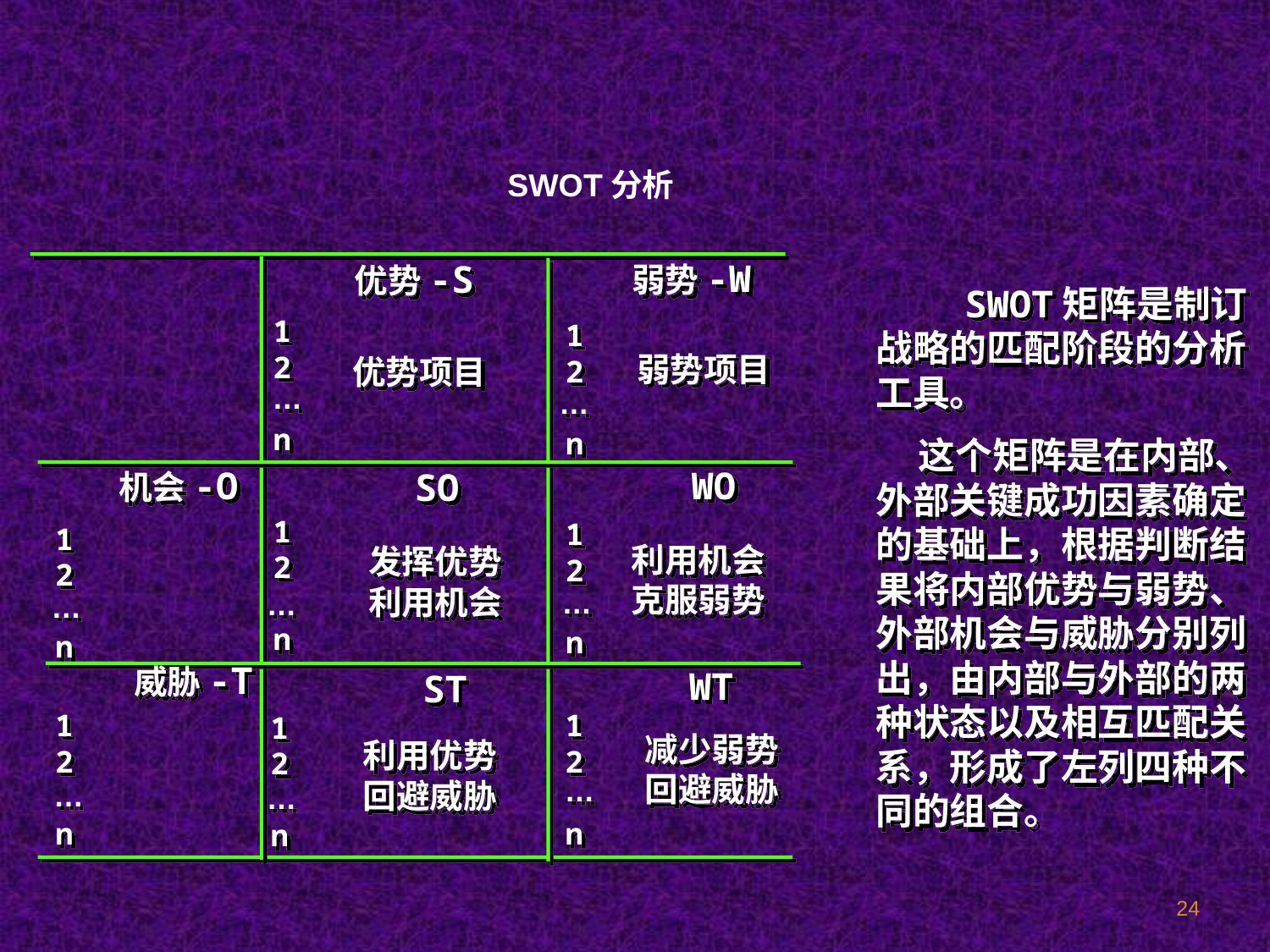

SWOT分析

弱势-W
优势-S

    SWOT矩阵是制订战略的匹配阶段的分析工具。
    这个矩阵是在内部、外部关键成功因素确定的基础上，根据判断结果将内部优势与弱势、外部机会与威胁分别列出，由内部与外部的两种状态以及相互匹配关系，形成了左列四种不同的组合。
1
2

n
1
2

n
弱势项目
优势项目
…
…

机会-O
WO
SO
1
2

n
1
2

n
1
2

n
利用机会
克服弱势
发挥优势
利用机会
…
…
…
威胁-T

WT
ST
1
2

n
1
2

n
1
2

n
减少弱势
回避威胁
利用优势
回避威胁
…
…
…

24